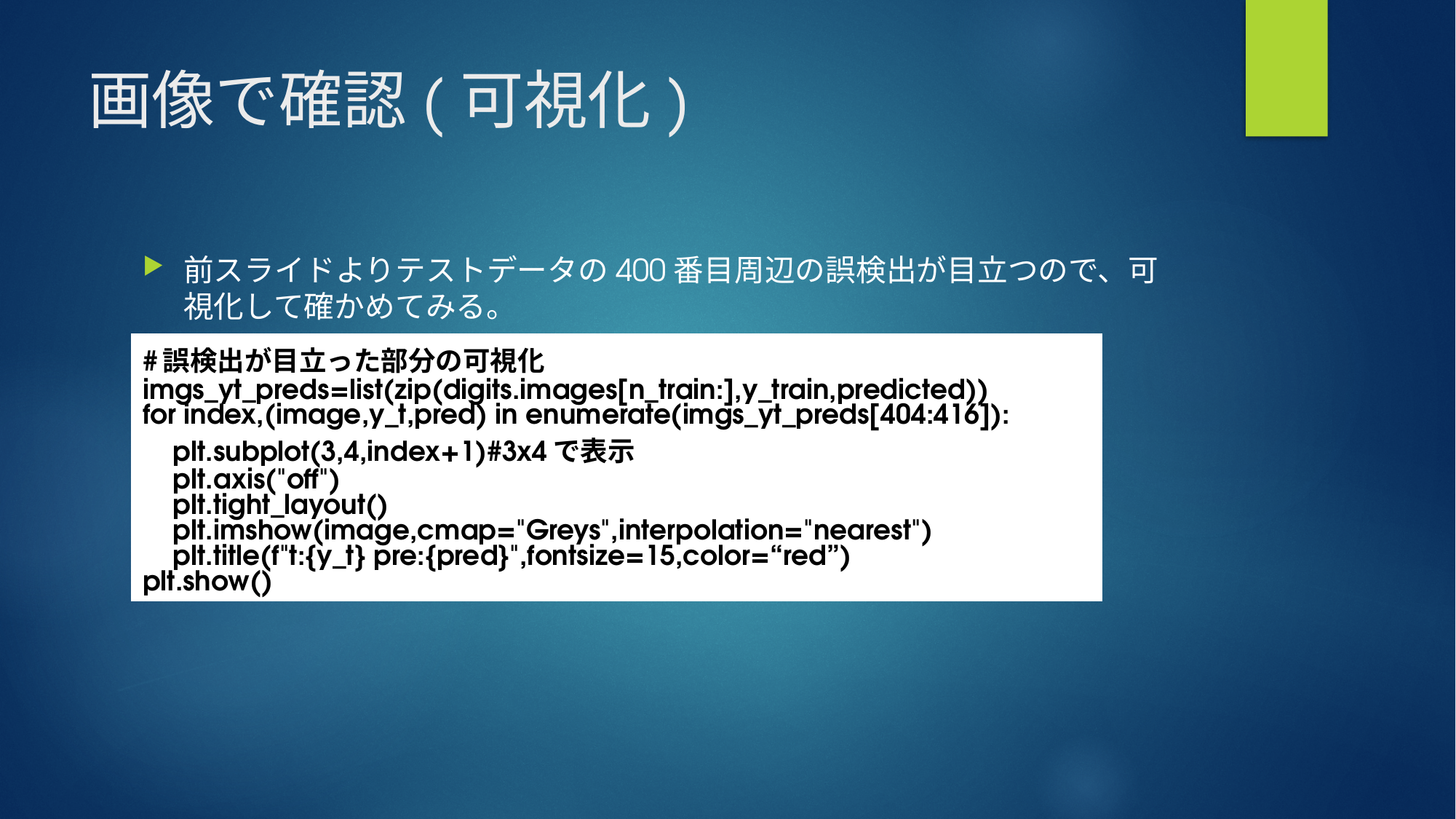

# 画像で確認(可視化)
前スライドよりテストデータの400番目周辺の誤検出が目立つので、可視化して確かめてみる。

| #誤検出が目立った部分の可視化 imgs\_yt\_preds=list(zip(digits.images[n\_train:],y\_train,predicted)) for index,(image,y\_t,pred) in enumerate(imgs\_yt\_preds[404:416]): plt.subplot(3,4,index+1)#3x4で表示 plt.axis("off") plt.tight\_layout() plt.imshow(image,cmap="Greys",interpolation="nearest") plt.title(f"t:{y\_t} pre:{pred}",fontsize=15,color=“red”) plt.show() |
| --- |